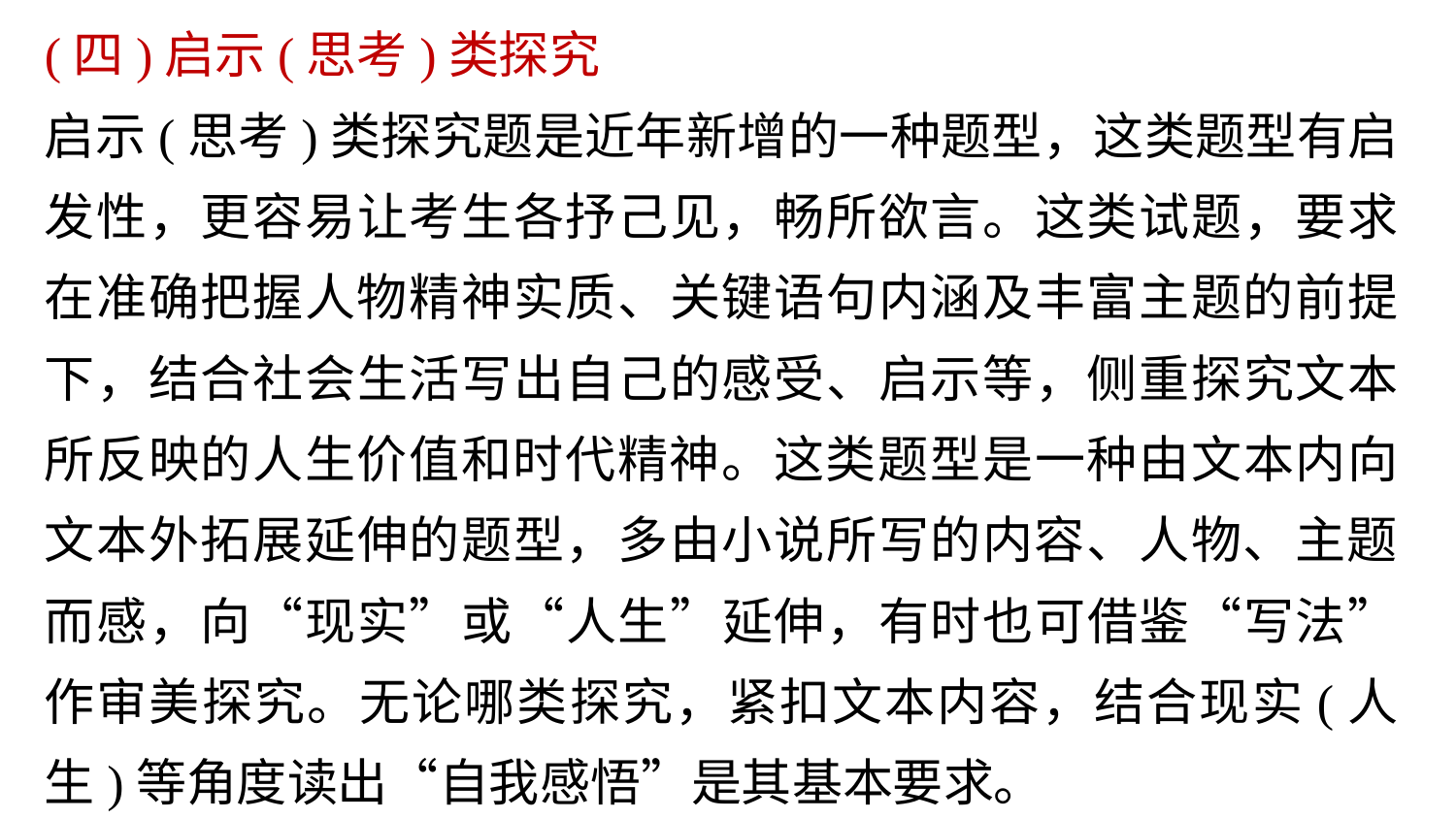

(四)启示(思考)类探究
启示(思考)类探究题是近年新增的一种题型，这类题型有启发性，更容易让考生各抒己见，畅所欲言。这类试题，要求在准确把握人物精神实质、关键语句内涵及丰富主题的前提下，结合社会生活写出自己的感受、启示等，侧重探究文本所反映的人生价值和时代精神。这类题型是一种由文本内向文本外拓展延伸的题型，多由小说所写的内容、人物、主题而感，向“现实”或“人生”延伸，有时也可借鉴“写法”作审美探究。无论哪类探究，紧扣文本内容，结合现实(人生)等角度读出“自我感悟”是其基本要求。